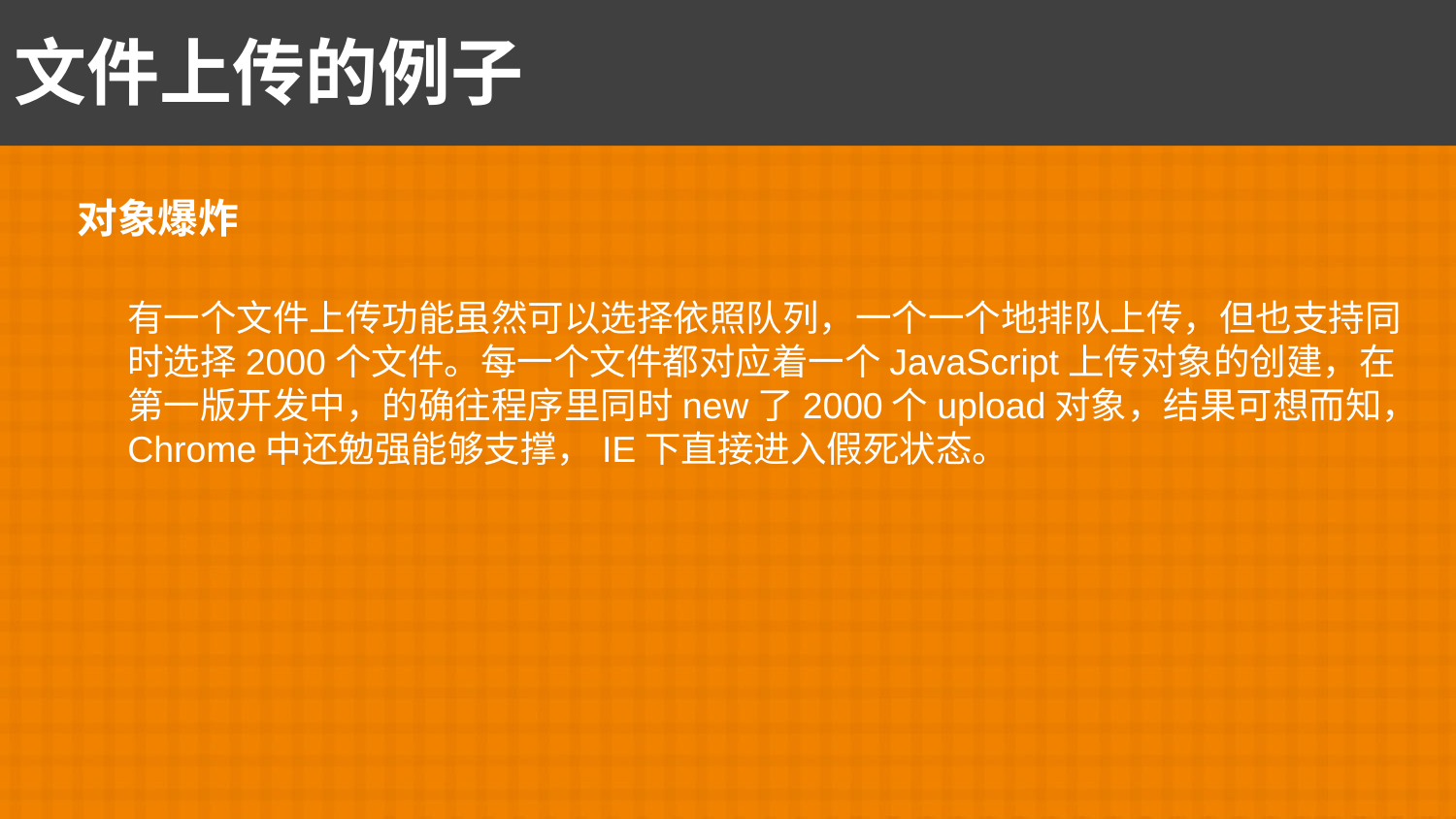

# 文件上传的例子
对象爆炸
有一个文件上传功能虽然可以选择依照队列，一个一个地排队上传，但也支持同时选择2000个文件。每一个文件都对应着一个JavaScript上传对象的创建，在第一版开发中，的确往程序里同时new了2000个upload对象，结果可想而知，Chrome中还勉强能够支撑，IE下直接进入假死状态。